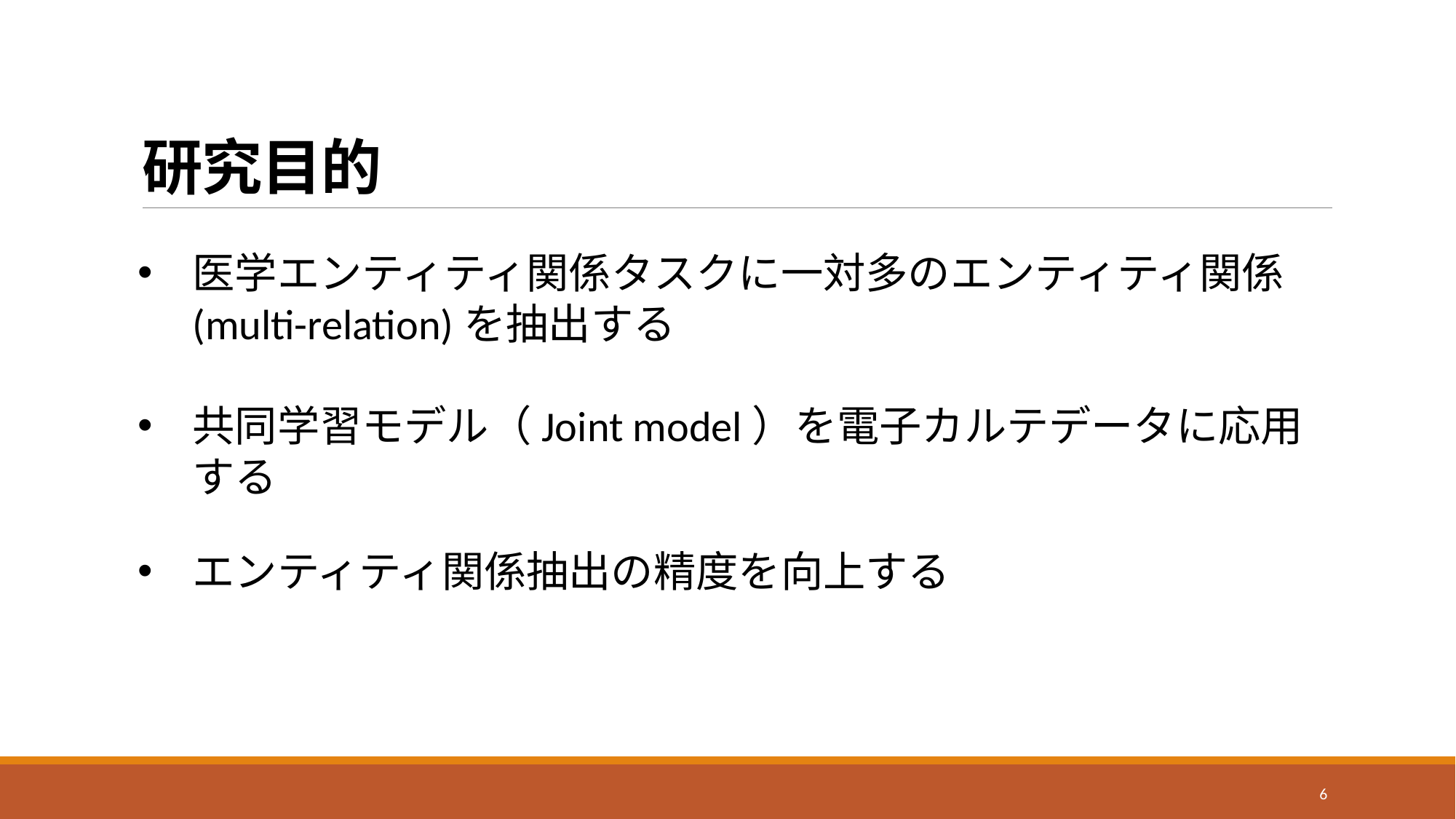

# 研究目的
医学エンティティ関係タスクに一対多のエンティティ関係(multi-relation)を抽出する

共同学習モデル（Joint model）を電子カルテデータに応用する

エンティティ関係抽出の精度を向上する

6